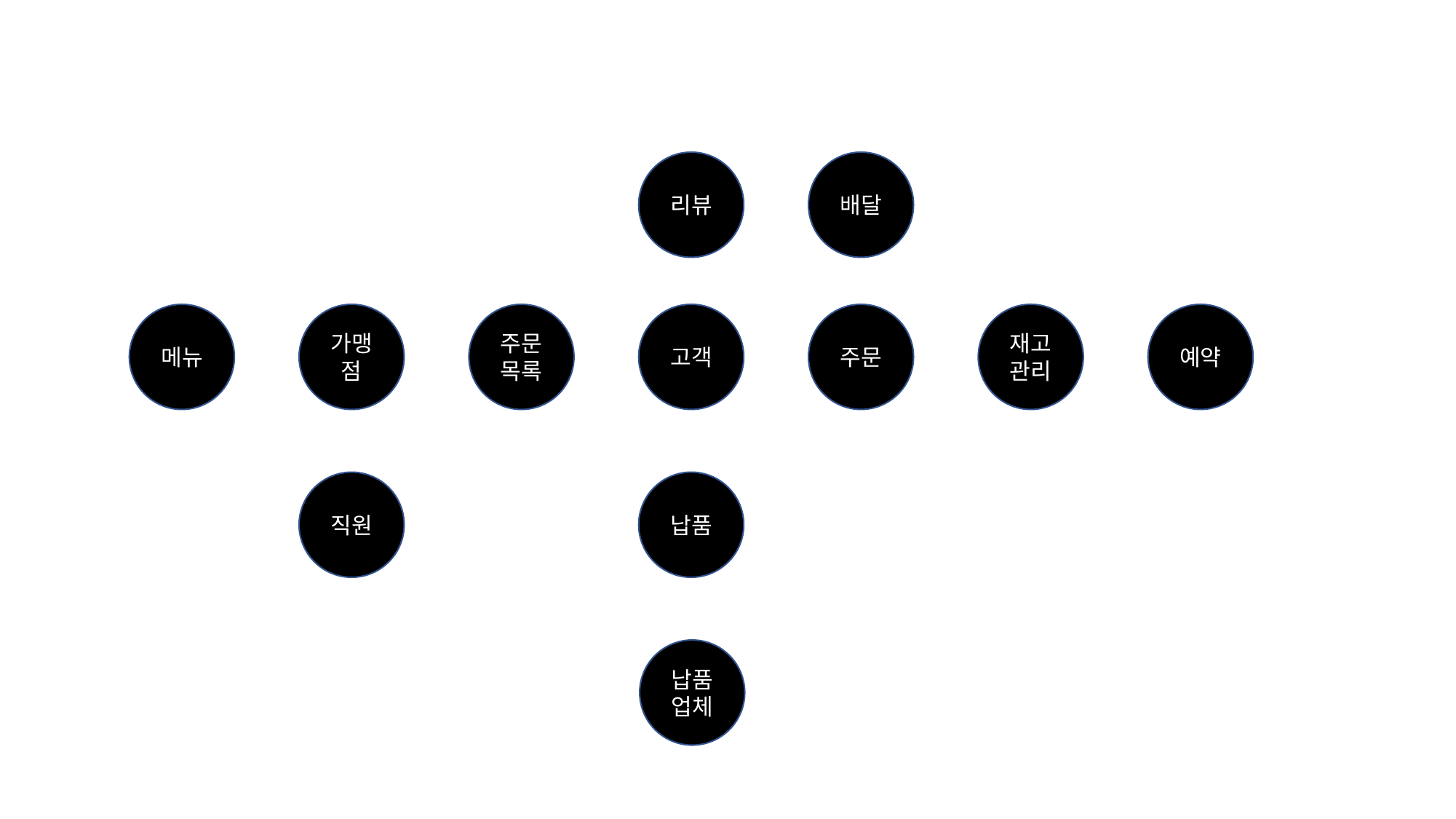

리뷰
배달
메뉴
재고관리
예약
가맹점
주문목록
주문
고객
직원
납품
납품업체